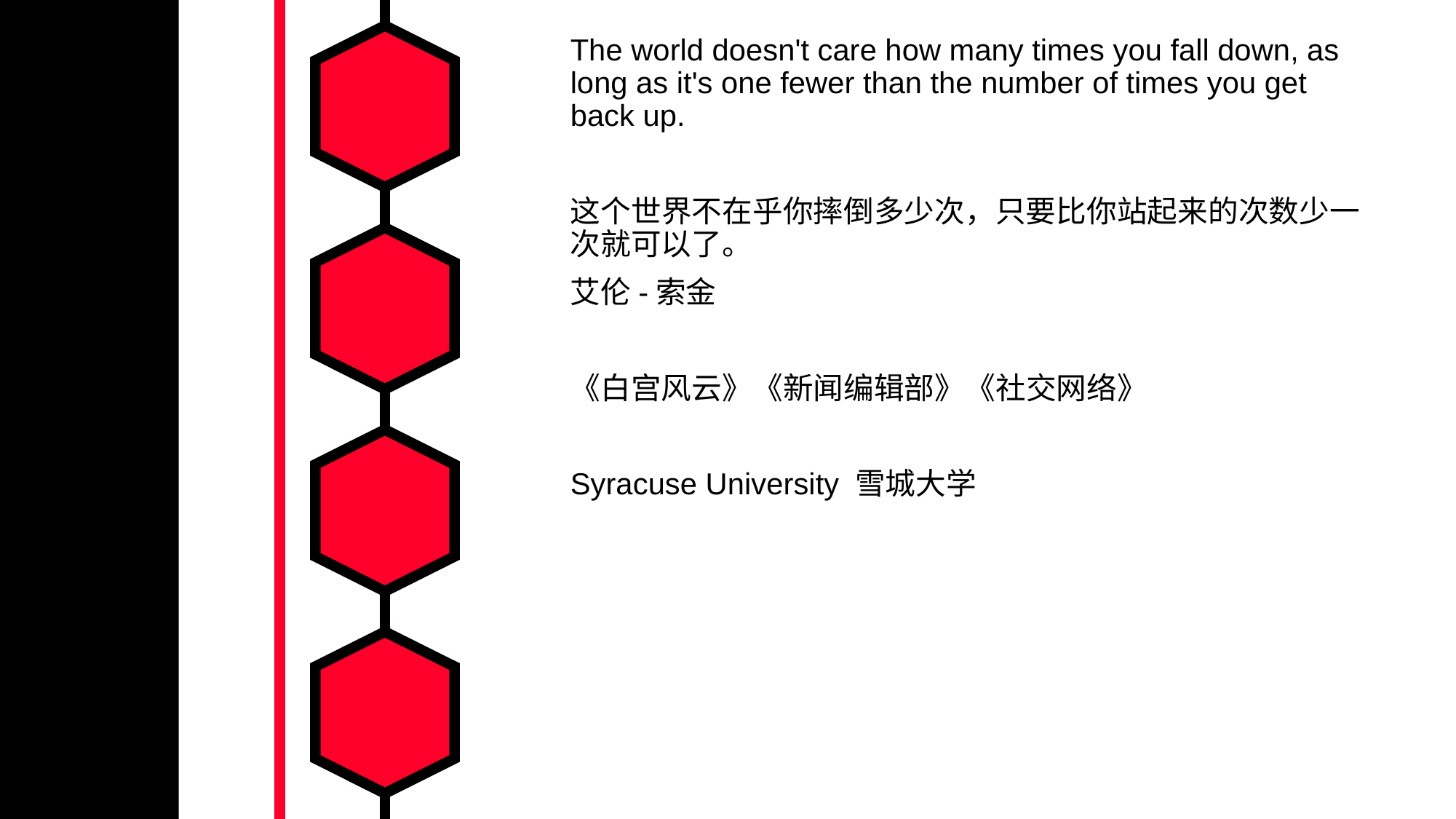

#
The world doesn't care how many times you fall down, as long as it's one fewer than the number of times you get back up.

这个世界不在乎你摔倒多少次，只要比你站起来的次数少一次就可以了。
艾伦-索金

《白宫风云》《新闻编辑部》《社交网络》

Syracuse University 雪城大学